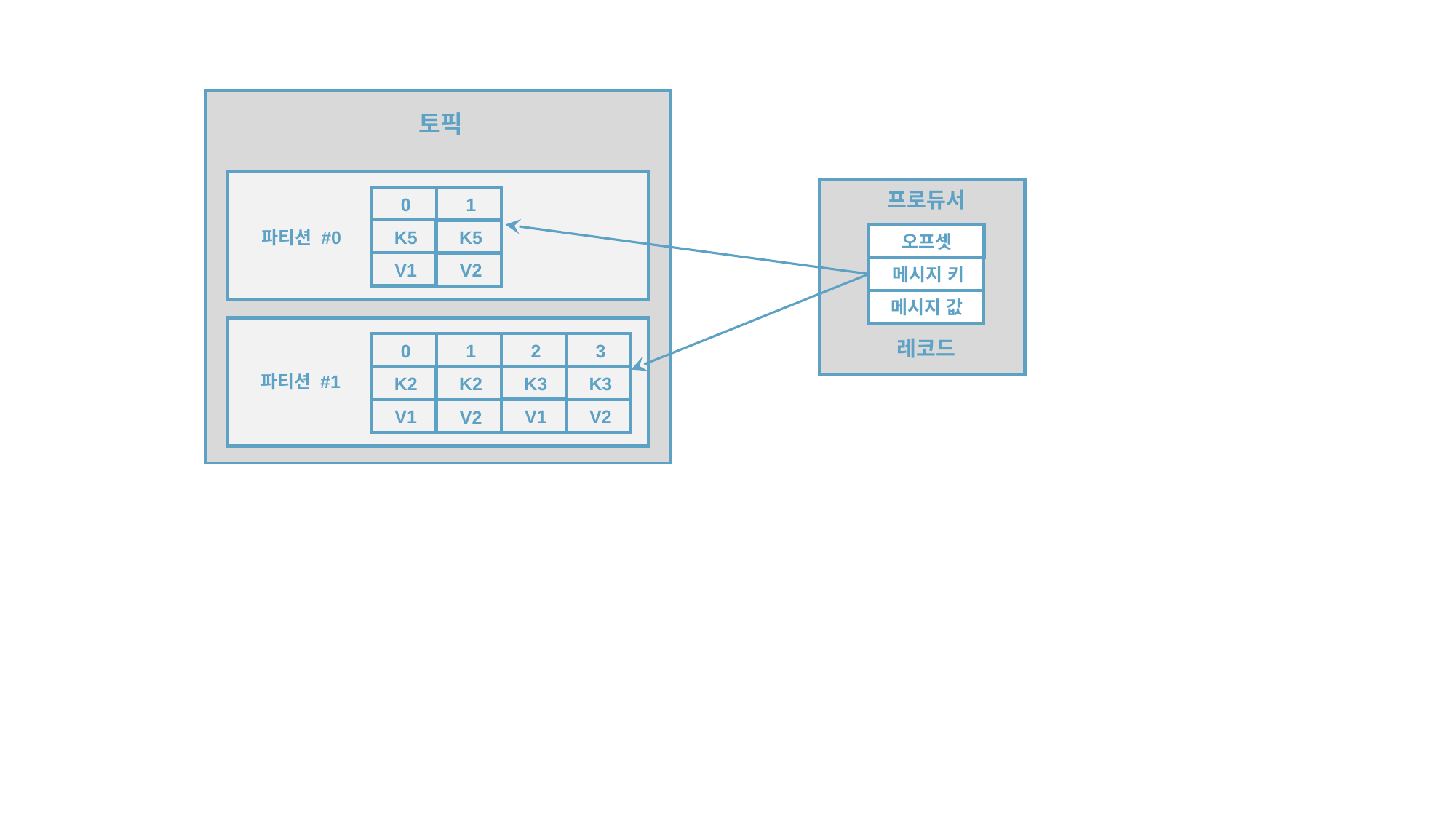

토픽

프로듀서

오프셋

메시지 키

메시지 값
레코드

0

1

K5

K5
파티션 #0

V1

V2

2

3

0

1
파티션 #1

K3

K2

K2

K3

V1

V1

V2

V2